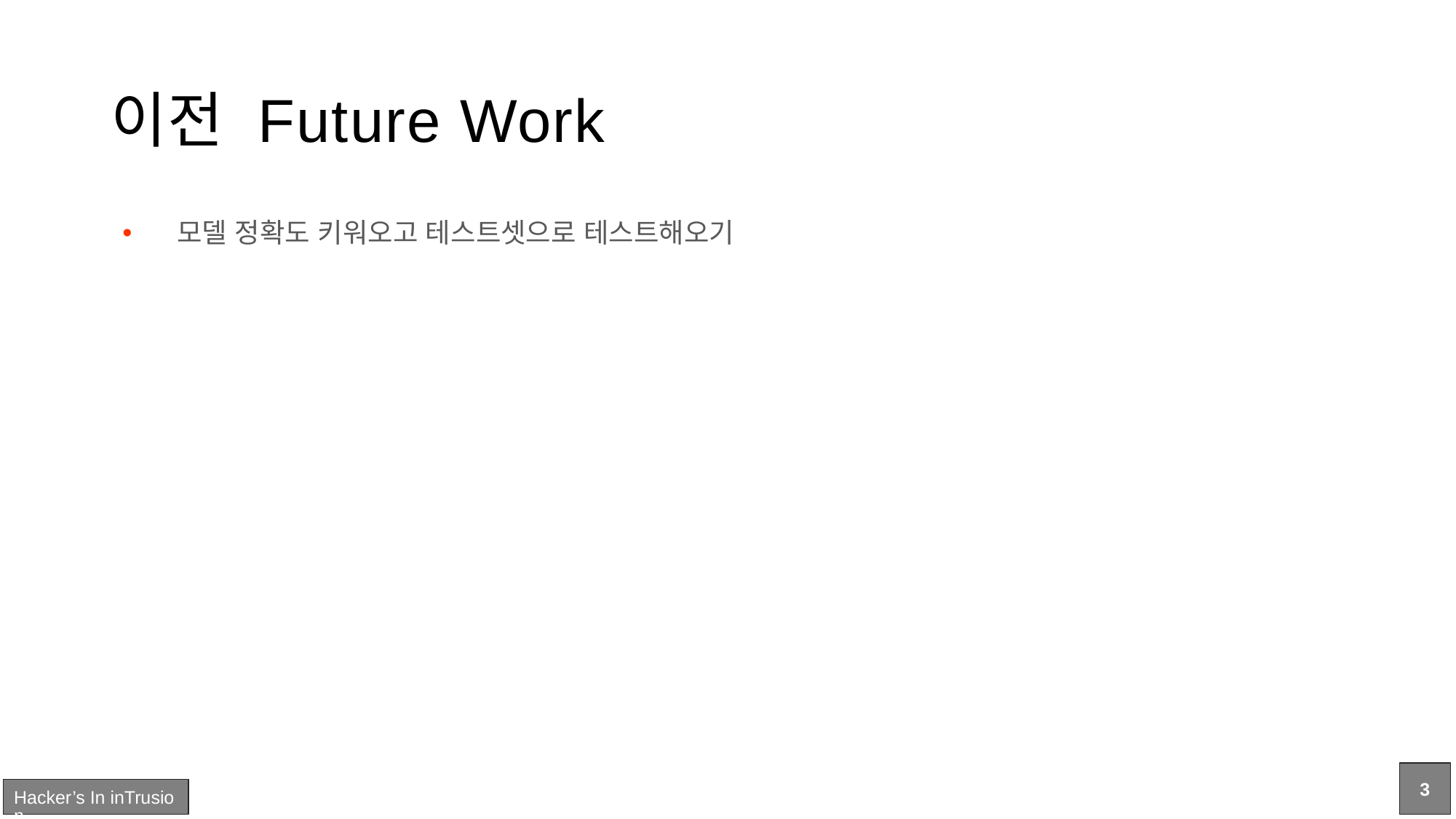

# 이전 Future Work
모델 정확도 키워오고 테스트셋으로 테스트해오기
3
Hacker’s In inTrusion